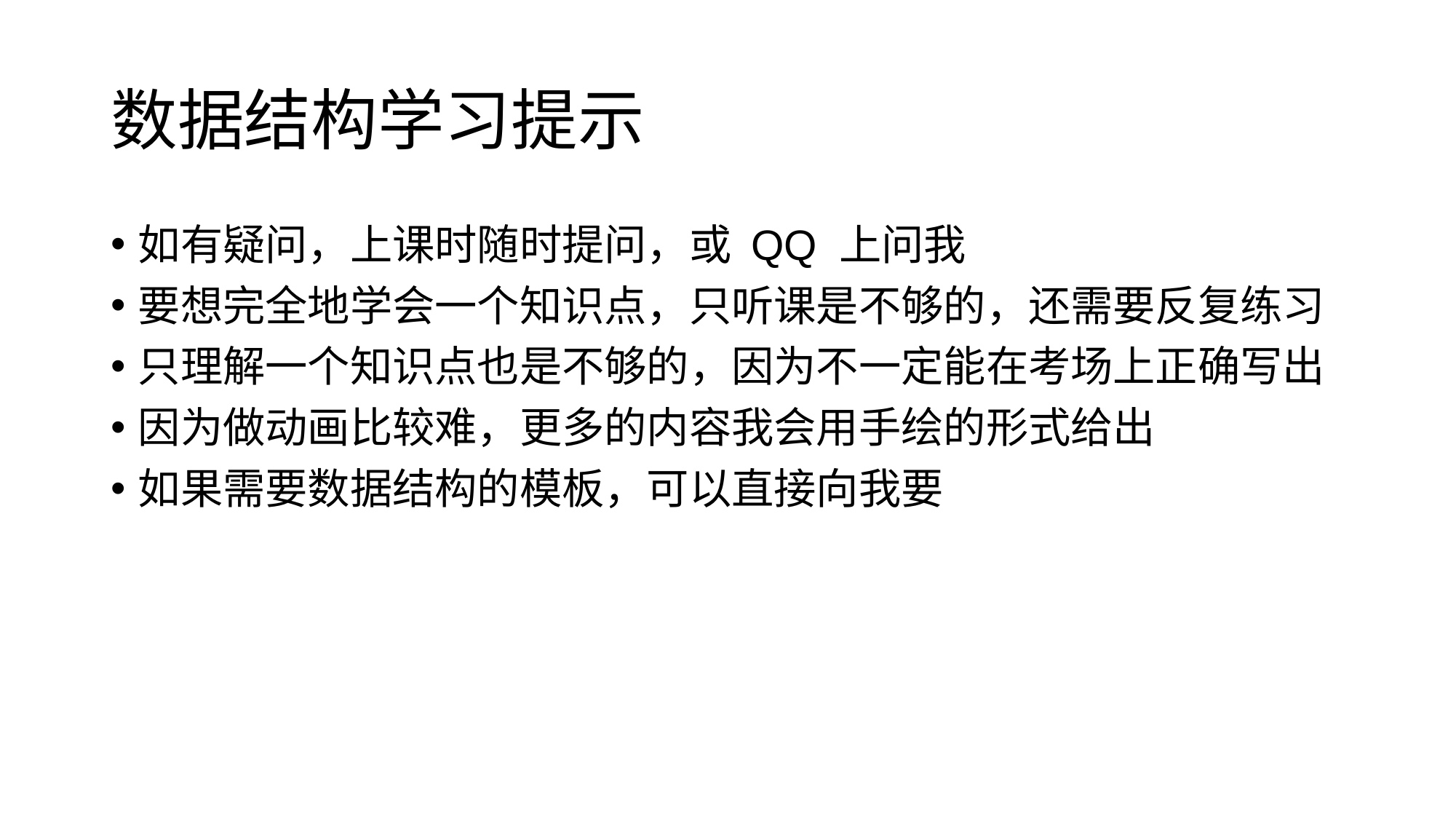

# 数据结构学习提示
如有疑问，上课时随时提问，或 QQ 上问我
要想完全地学会一个知识点，只听课是不够的，还需要反复练习
只理解一个知识点也是不够的，因为不一定能在考场上正确写出
因为做动画比较难，更多的内容我会用手绘的形式给出
如果需要数据结构的模板，可以直接向我要